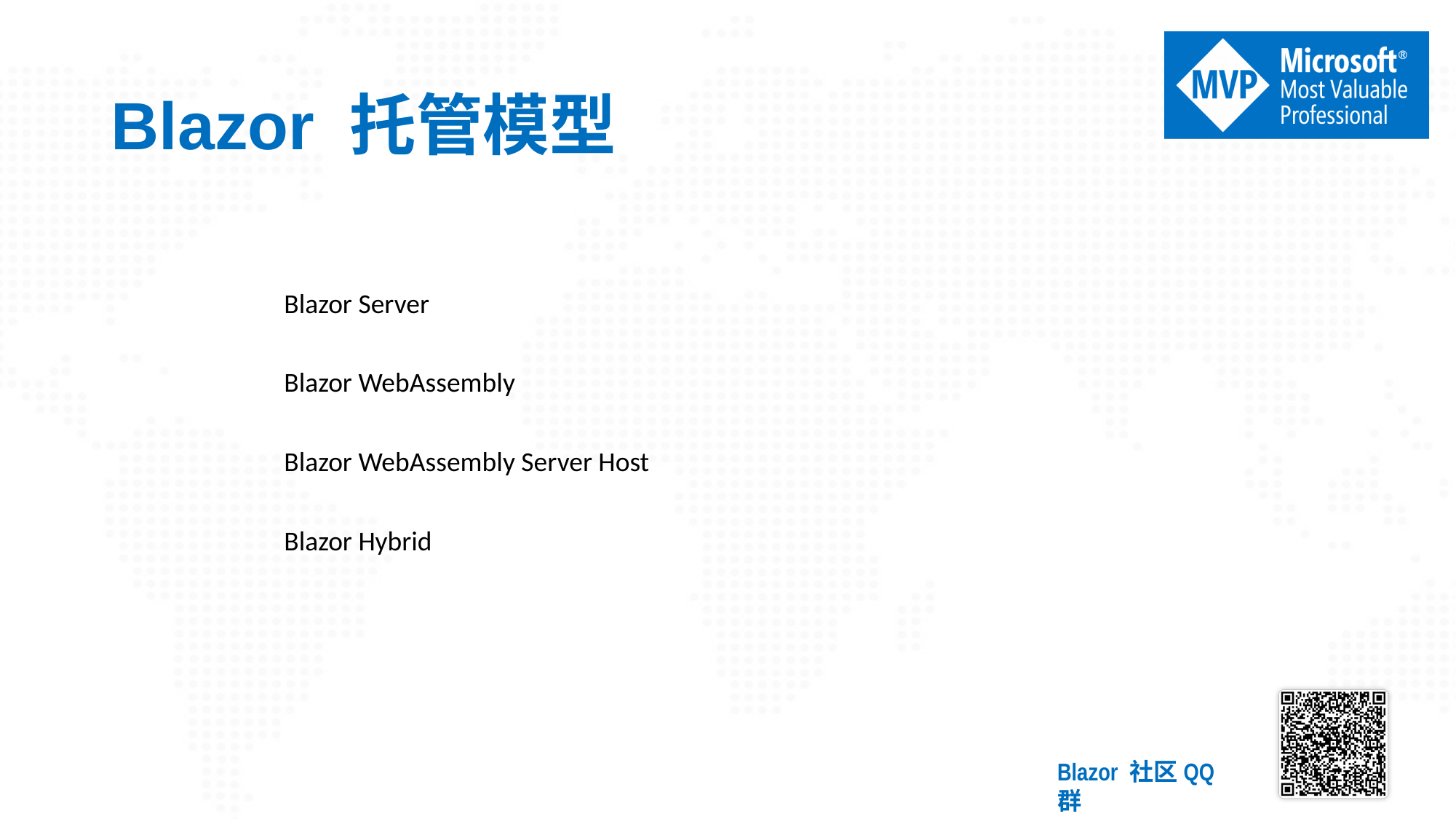

# Blazor 托管模型
Blazor Server
Blazor WebAssembly
Blazor WebAssembly Server Host
Blazor Hybrid